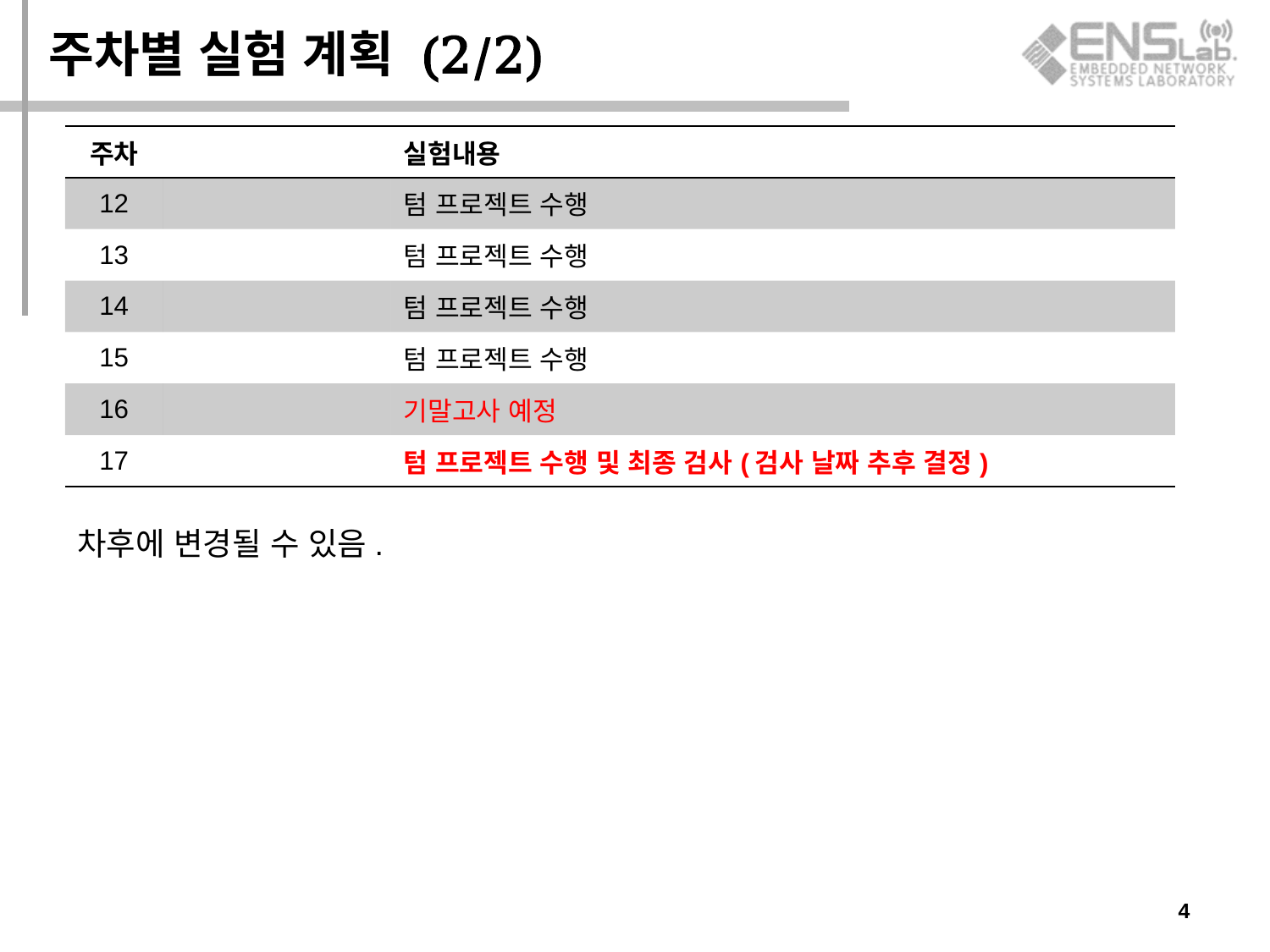

# 주차별 실험 계획 (2/2)
| 주차 |  | 실험내용 |
| --- | --- | --- |
| 12 |  | 텀 프로젝트 수행 |
| 13 |  | 텀 프로젝트 수행 |
| 14 |  | 텀 프로젝트 수행 |
| 15 |  | 텀 프로젝트 수행 |
| 16 |  | 기말고사 예정 |
| 17 |  | 텀 프로젝트 수행 및 최종 검사(검사 날짜 추후 결정) |
차후에 변경될 수 있음.
4